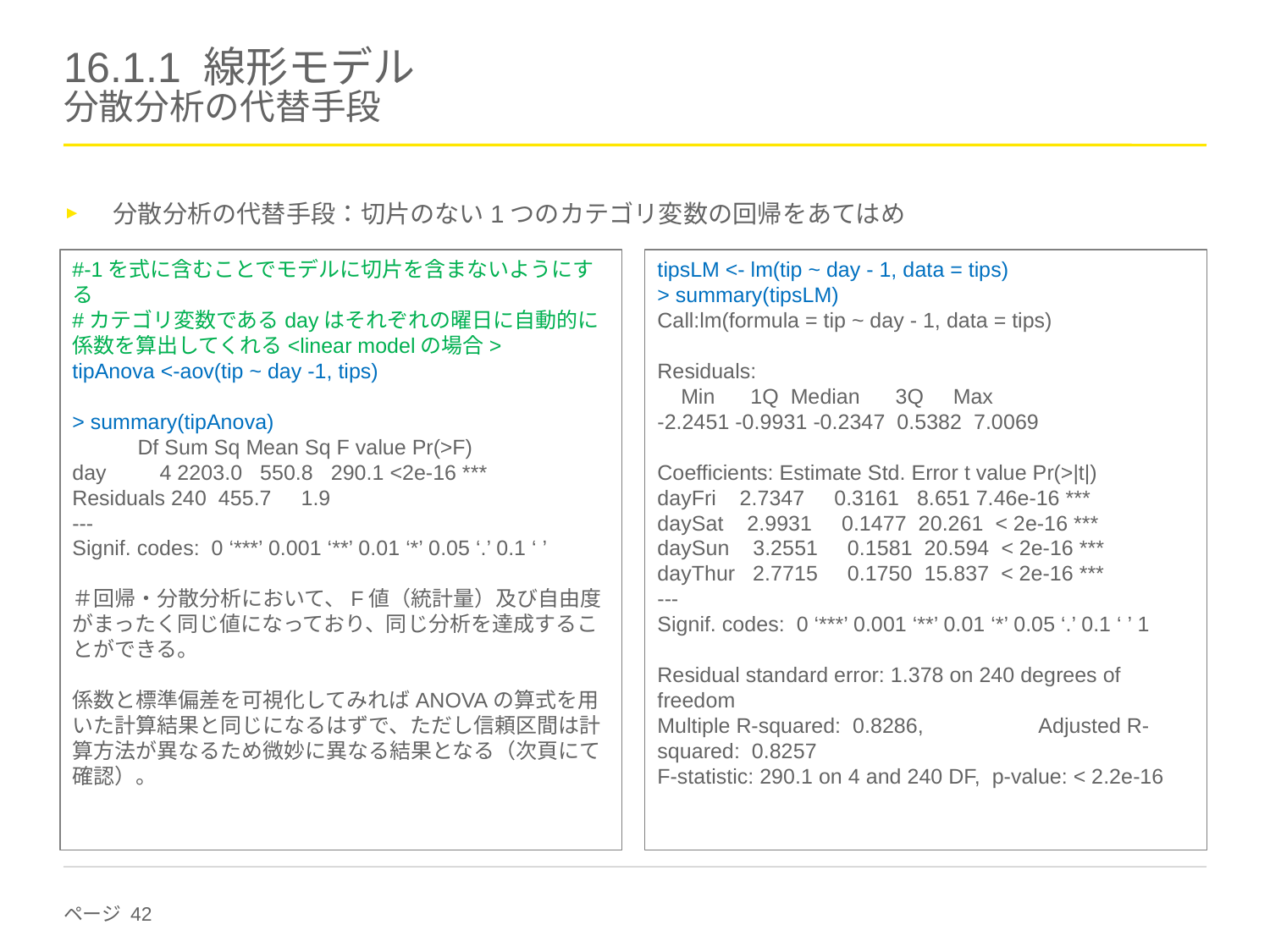

# 16.1.1 線形モデル 分散分析の代替手段
分散分析の代替手段：切片のない1つのカテゴリ変数の回帰をあてはめ
#-1を式に含むことでモデルに切片を含まないようにする
#カテゴリ変数であるdayはそれぞれの曜日に自動的に係数を算出してくれる<linear modelの場合>
tipAnova <-aov(tip ~ day -1, tips)

> summary(tipAnova)
           Df Sum Sq Mean Sq F value Pr(>F)
day         4 2203.0   550.8   290.1 <2e-16 ***
Residuals 240  455.7     1.9
---
Signif. codes:  0 ‘***’ 0.001 ‘**’ 0.01 ‘*’ 0.05 ‘.’ 0.1 ‘ ’

＃回帰・分散分析において、F値（統計量）及び自由度がまったく同じ値になっており、同じ分析を達成することができる。

係数と標準偏差を可視化してみればANOVAの算式を用いた計算結果と同じになるはずで、ただし信頼区間は計算方法が異なるため微妙に異なる結果となる（次頁にて確認）。
tipsLM <- lm(tip ~ day - 1, data = tips)
> summary(tipsLM)
Call:lm(formula = tip ~ day - 1, data = tips)

Residuals:
    Min      1Q  Median      3Q     Max
-2.2451 -0.9931 -0.2347  0.5382  7.0069

Coefficients: Estimate Std. Error t value Pr(>|t|)
dayFri    2.7347     0.3161   8.651 7.46e-16 ***
daySat    2.9931     0.1477  20.261  < 2e-16 ***
daySun    3.2551     0.1581  20.594  < 2e-16 ***
dayThur   2.7715     0.1750  15.837  < 2e-16 ***
---
Signif. codes:  0 ‘***’ 0.001 ‘**’ 0.01 ‘*’ 0.05 ‘.’ 0.1 ‘ ’ 1

Residual standard error: 1.378 on 240 degrees of freedom
Multiple R-squared:  0.8286,	Adjusted R-squared:  0.8257
F-statistic: 290.1 on 4 and 240 DF,  p-value: < 2.2e-16